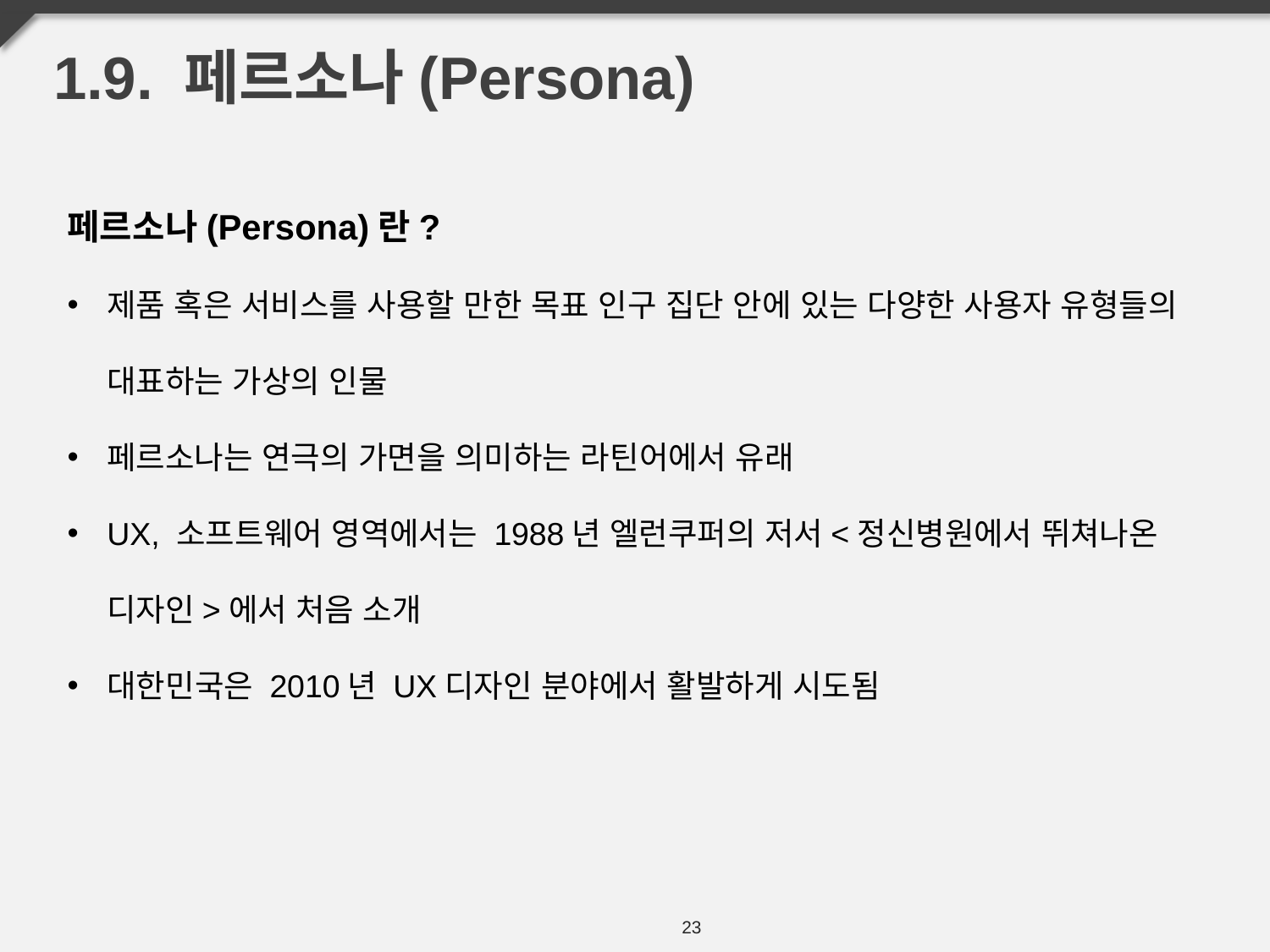

1.9. 페르소나(Persona)
페르소나(Persona)란?
제품 혹은 서비스를 사용할 만한 목표 인구 집단 안에 있는 다양한 사용자 유형들의 대표하는 가상의 인물
페르소나는 연극의 가면을 의미하는 라틴어에서 유래
UX, 소프트웨어 영역에서는 1988년 엘런쿠퍼의 저서<정신병원에서 뛰쳐나온 디자인>에서 처음 소개
대한민국은 2010년 UX디자인 분야에서 활발하게 시도됨
23